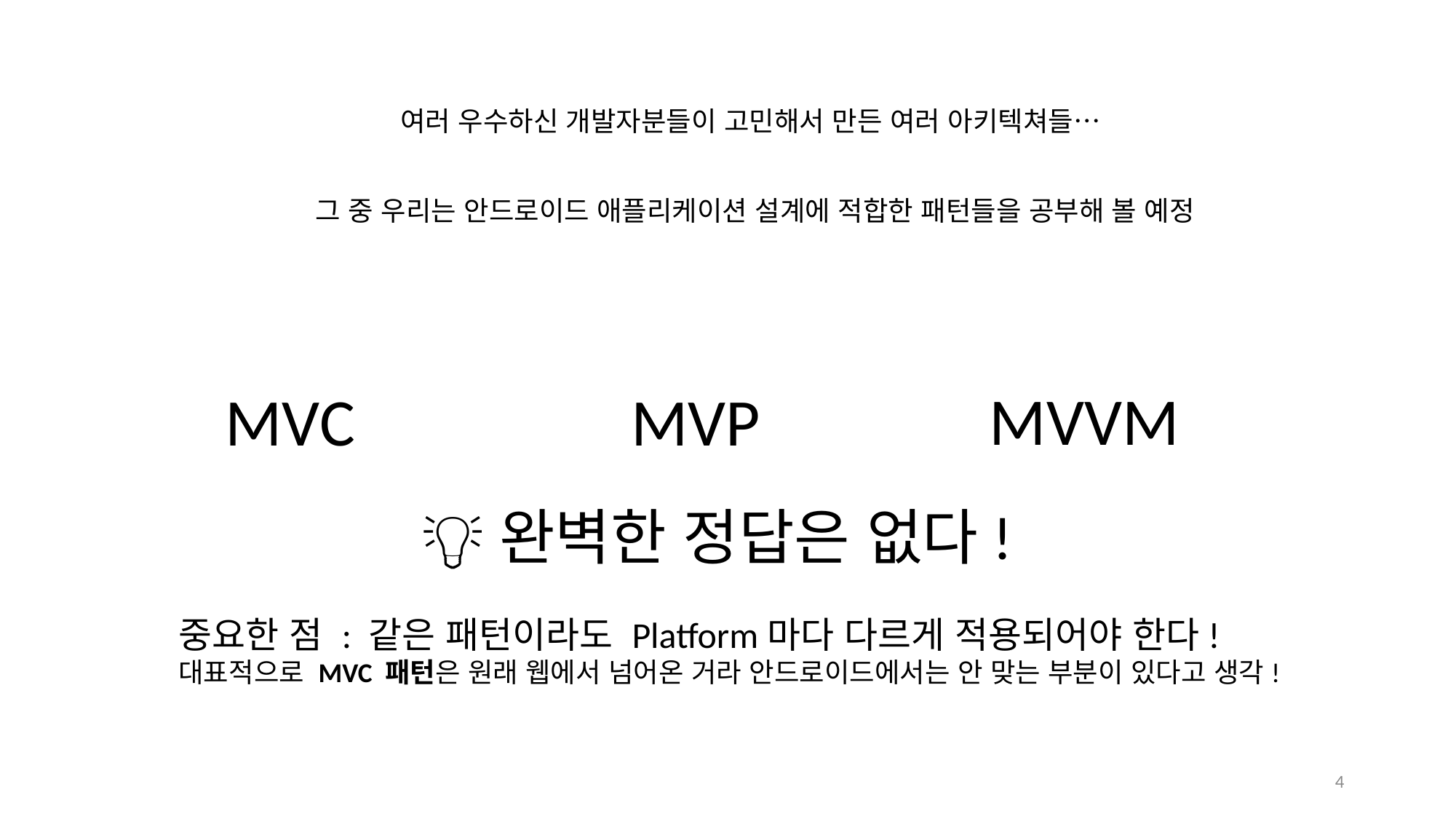

여러 우수하신 개발자분들이 고민해서 만든 여러 아키텍쳐들…

그 중 우리는 안드로이드 애플리케이션 설계에 적합한 패턴들을 공부해 볼 예정
MVVM

MVC
MVP
💡완벽한 정답은 없다!
중요한 점 : 같은 패턴이라도 Platform마다 다르게 적용되어야 한다!
대표적으로 MVC 패턴은 원래 웹에서 넘어온 거라 안드로이드에서는 안 맞는 부분이 있다고 생각!
4